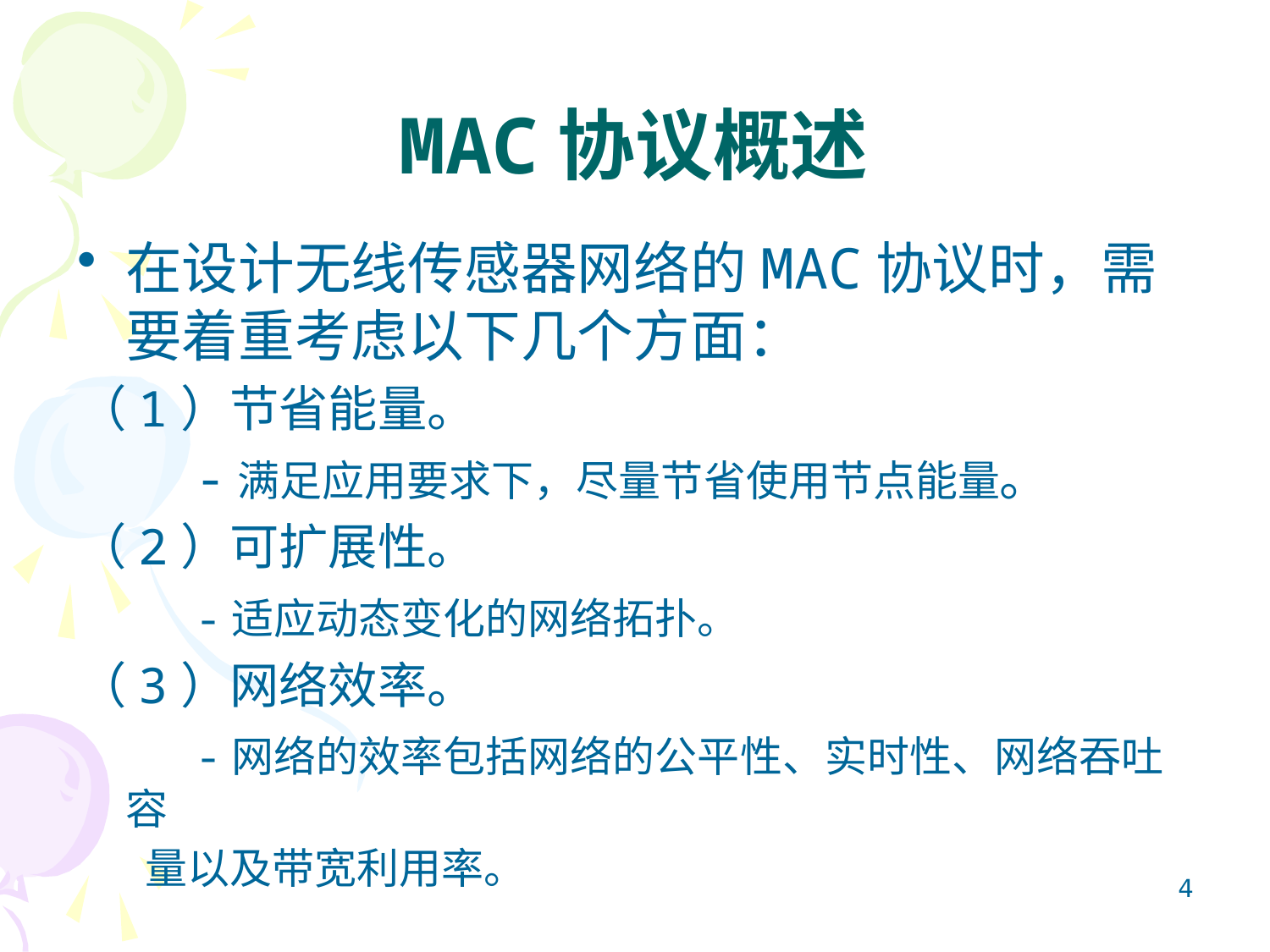

# MAC协议概述
在设计无线传感器网络的MAC协议时，需要着重考虑以下几个方面：
（1）节省能量。
    -满足应用要求下，尽量节省使用节点能量。
（2）可扩展性。
    -适应动态变化的网络拓扑。
（3）网络效率。
    -网络的效率包括网络的公平性、实时性、网络吞吐容
      量以及带宽利用率。

4